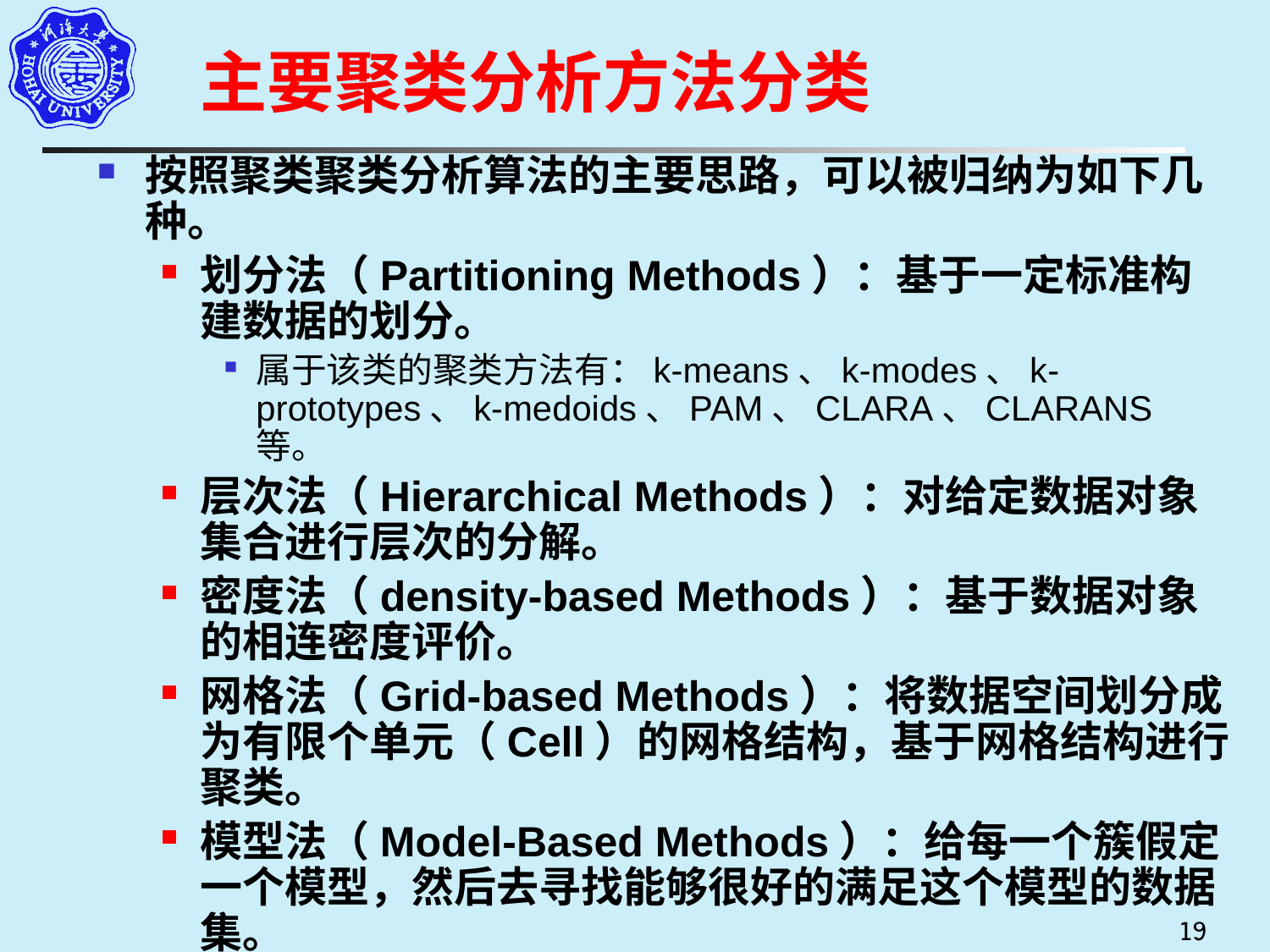

# 主要聚类分析方法分类
按照聚类聚类分析算法的主要思路，可以被归纳为如下几种。
划分法（Partitioning Methods）：基于一定标准构建数据的划分。
属于该类的聚类方法有：k-means、k-modes、k-prototypes、k-medoids、PAM、CLARA、CLARANS等。
层次法（Hierarchical Methods）：对给定数据对象集合进行层次的分解。
密度法（density-based Methods）：基于数据对象的相连密度评价。
网格法（Grid-based Methods）：将数据空间划分成为有限个单元（Cell）的网格结构，基于网格结构进行聚类。
模型法（Model-Based Methods）：给每一个簇假定一个模型，然后去寻找能够很好的满足这个模型的数据集。